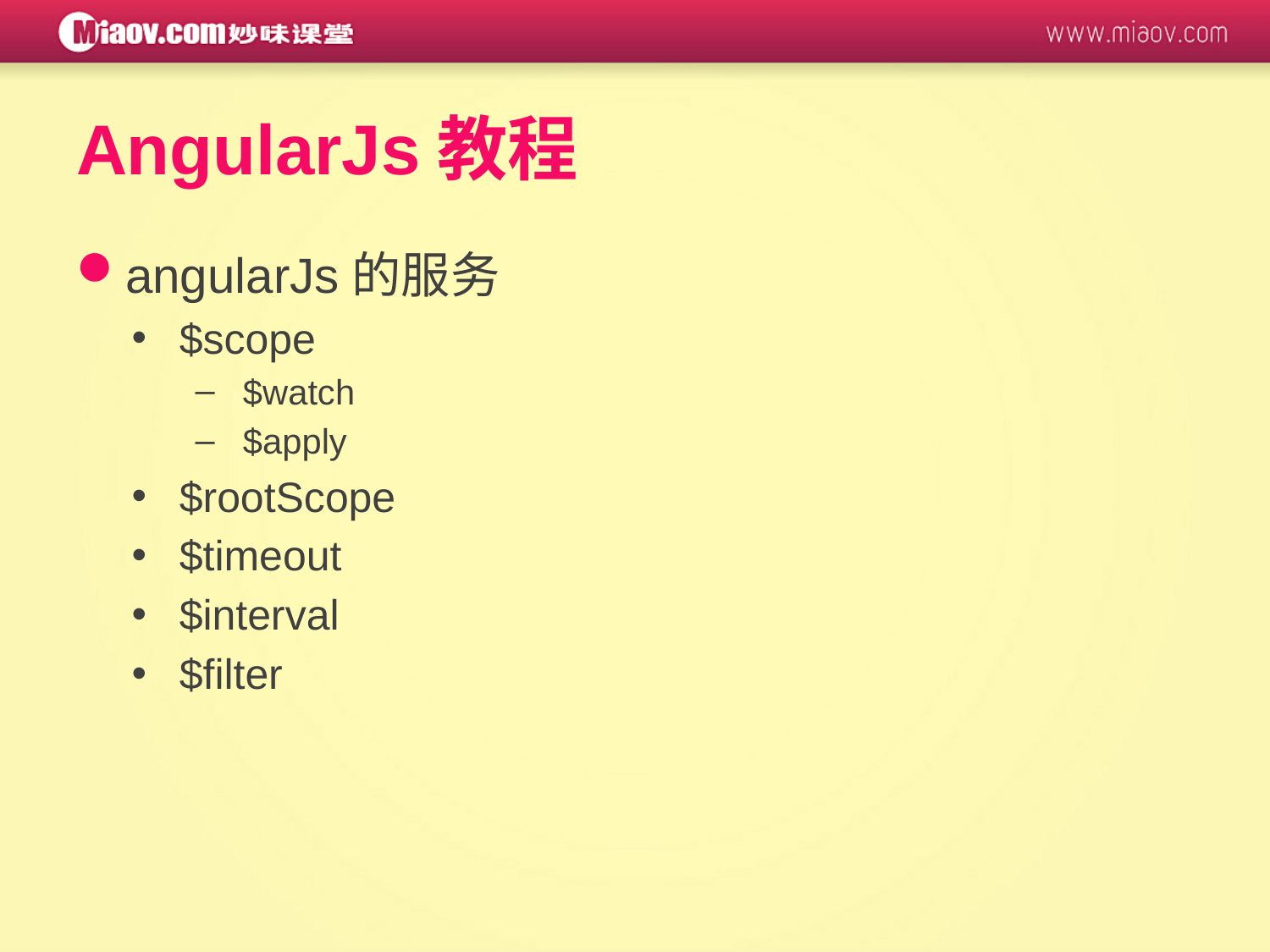

# AngularJs教程
angularJs的服务
$scope
$watch
$apply
$rootScope
$timeout
$interval
$filter